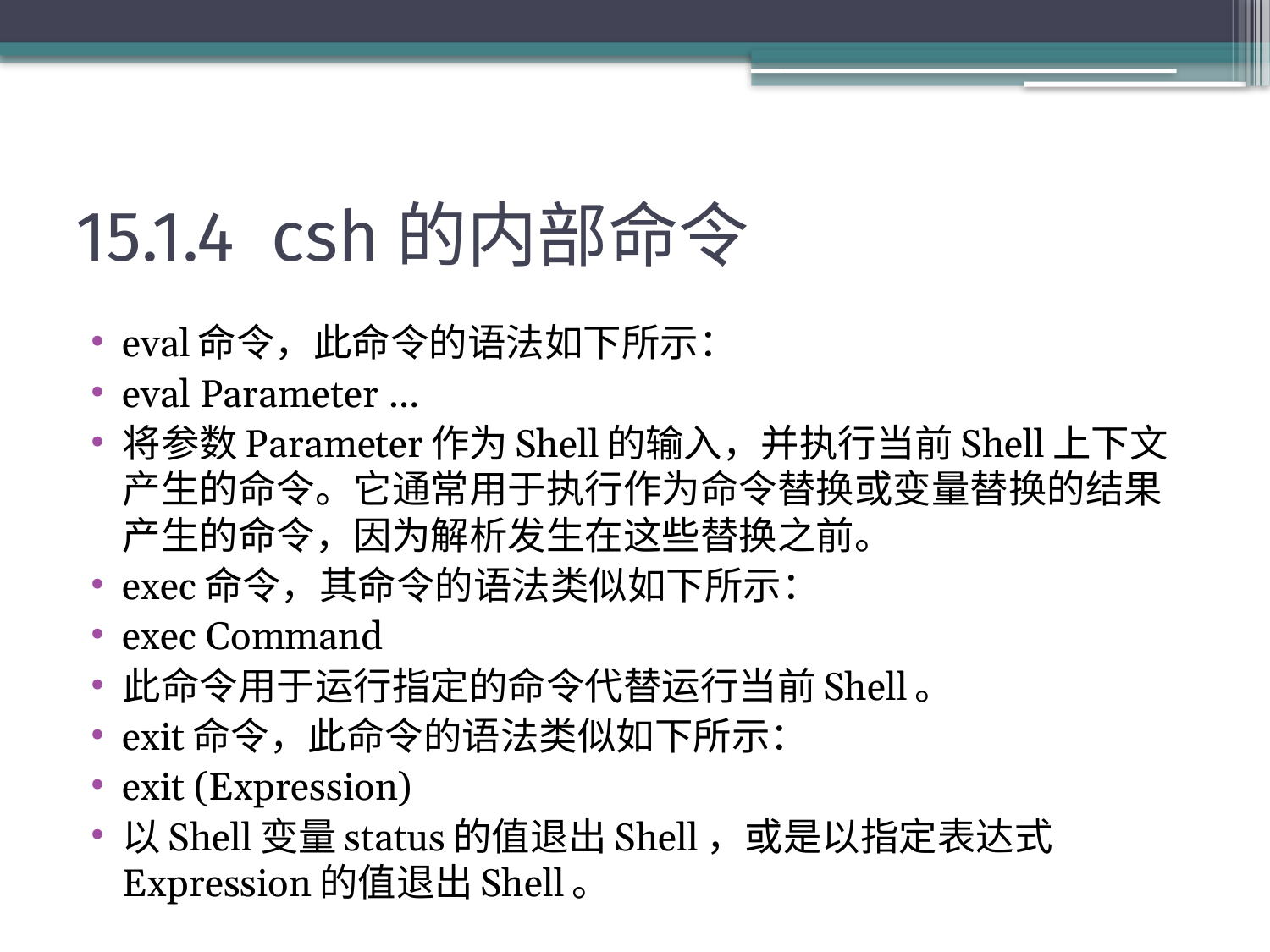

# 15.1.4  csh的内部命令
eval命令，此命令的语法如下所示：
eval Parameter …
将参数Parameter作为Shell的输入，并执行当前Shell上下文产生的命令。它通常用于执行作为命令替换或变量替换的结果产生的命令，因为解析发生在这些替换之前。
exec命令，其命令的语法类似如下所示：
exec Command
此命令用于运行指定的命令代替运行当前Shell。
exit命令，此命令的语法类似如下所示：
exit (Expression)
以Shell变量status的值退出Shell，或是以指定表达式Expression的值退出Shell。